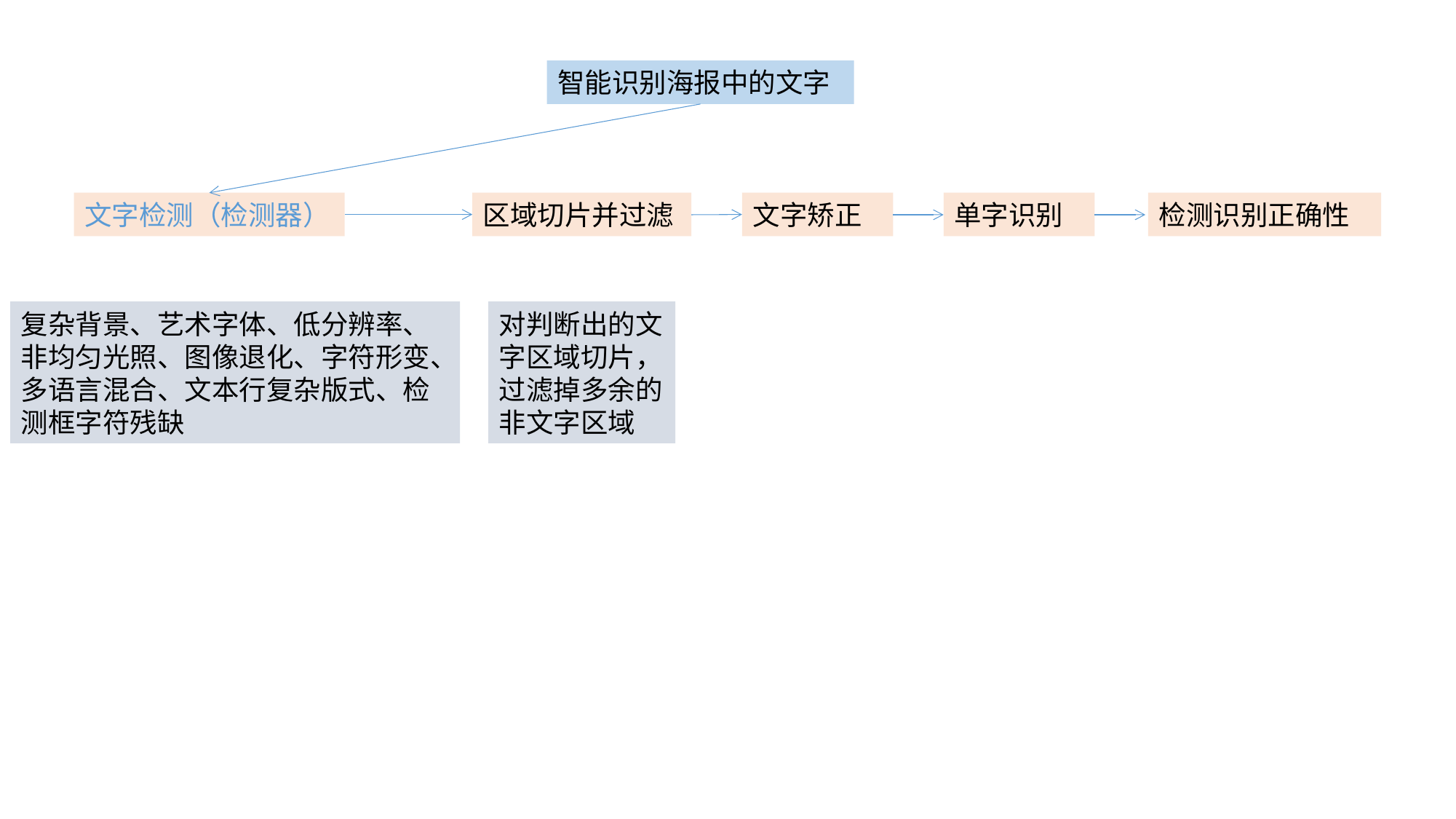

智能识别海报中的文字
文字检测（检测器）
区域切片并过滤
文字矫正
单字识别
检测识别正确性
复杂背景、艺术字体、低分辨率、非均匀光照、图像退化、字符形变、多语言混合、文本行复杂版式、检测框字符残缺
对判断出的文字区域切片，过滤掉多余的非文字区域